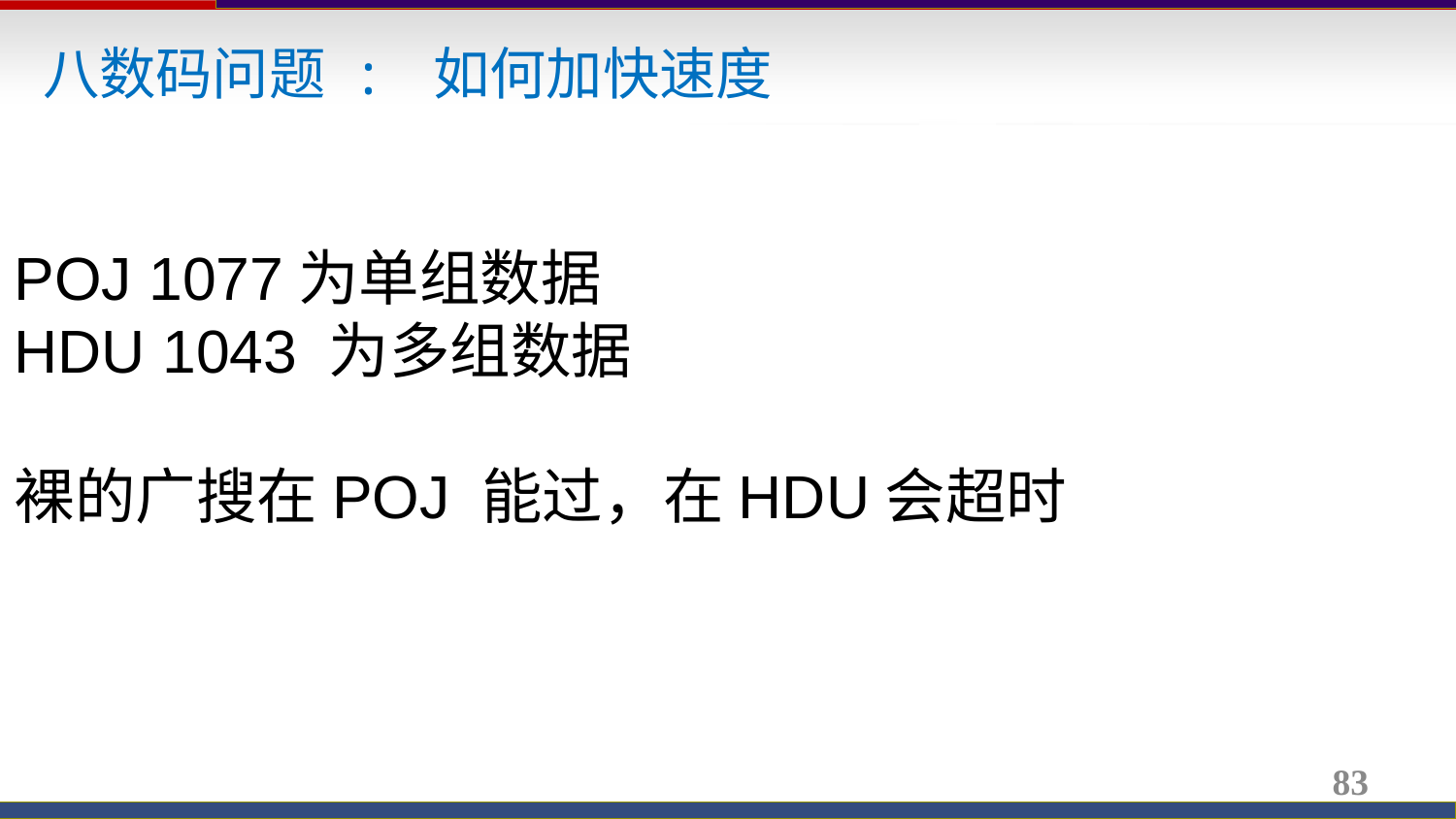

八数码问题 : 如何加快速度

POJ 1077为单组数据
HDU 1043 为多组数据

裸的广搜在POJ 能过，在HDU会超时